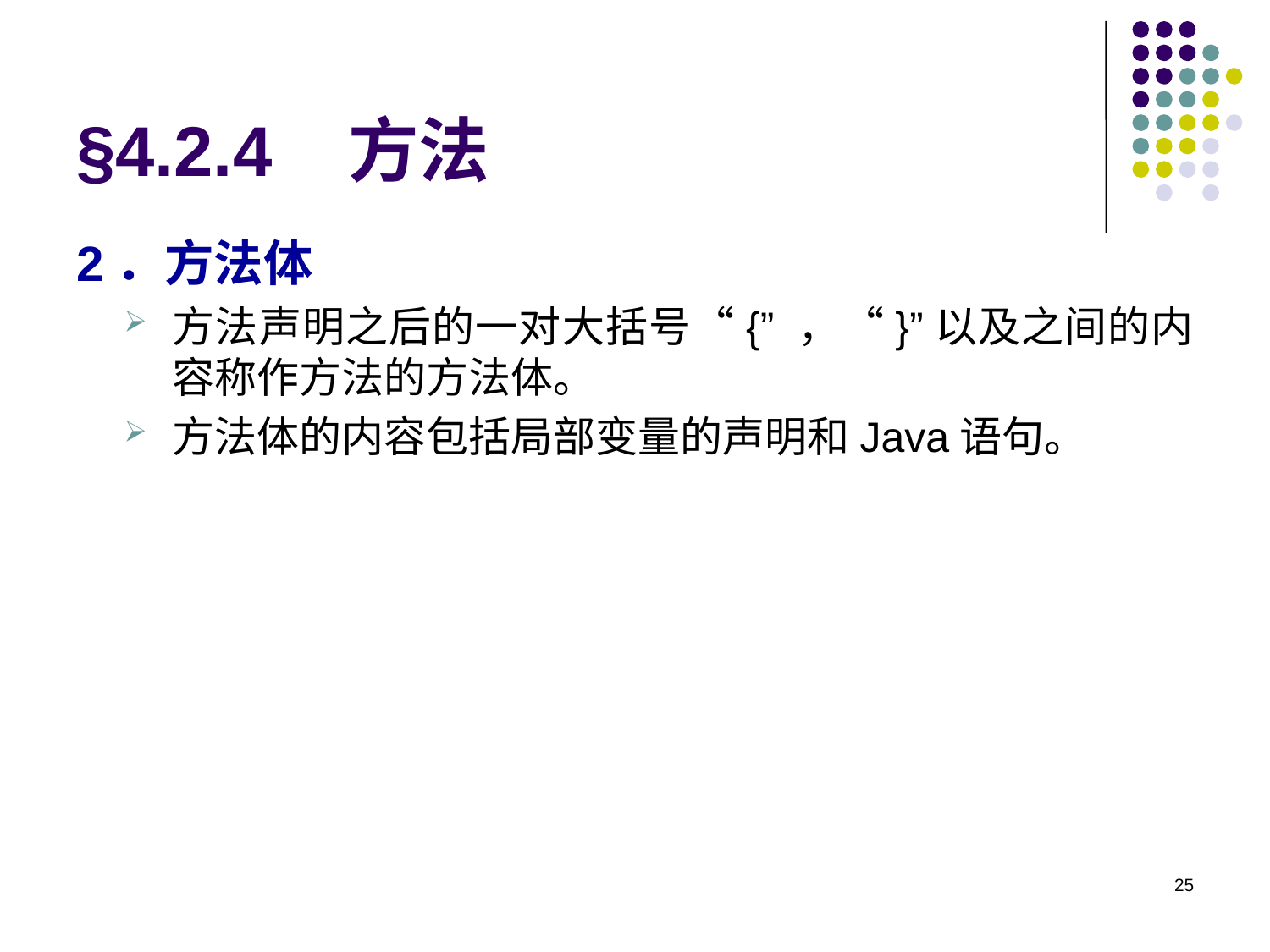

# §4.2.4   方法
2．方法体
方法声明之后的一对大括号“{” ，“}”以及之间的内容称作方法的方法体。
方法体的内容包括局部变量的声明和Java语句。

25